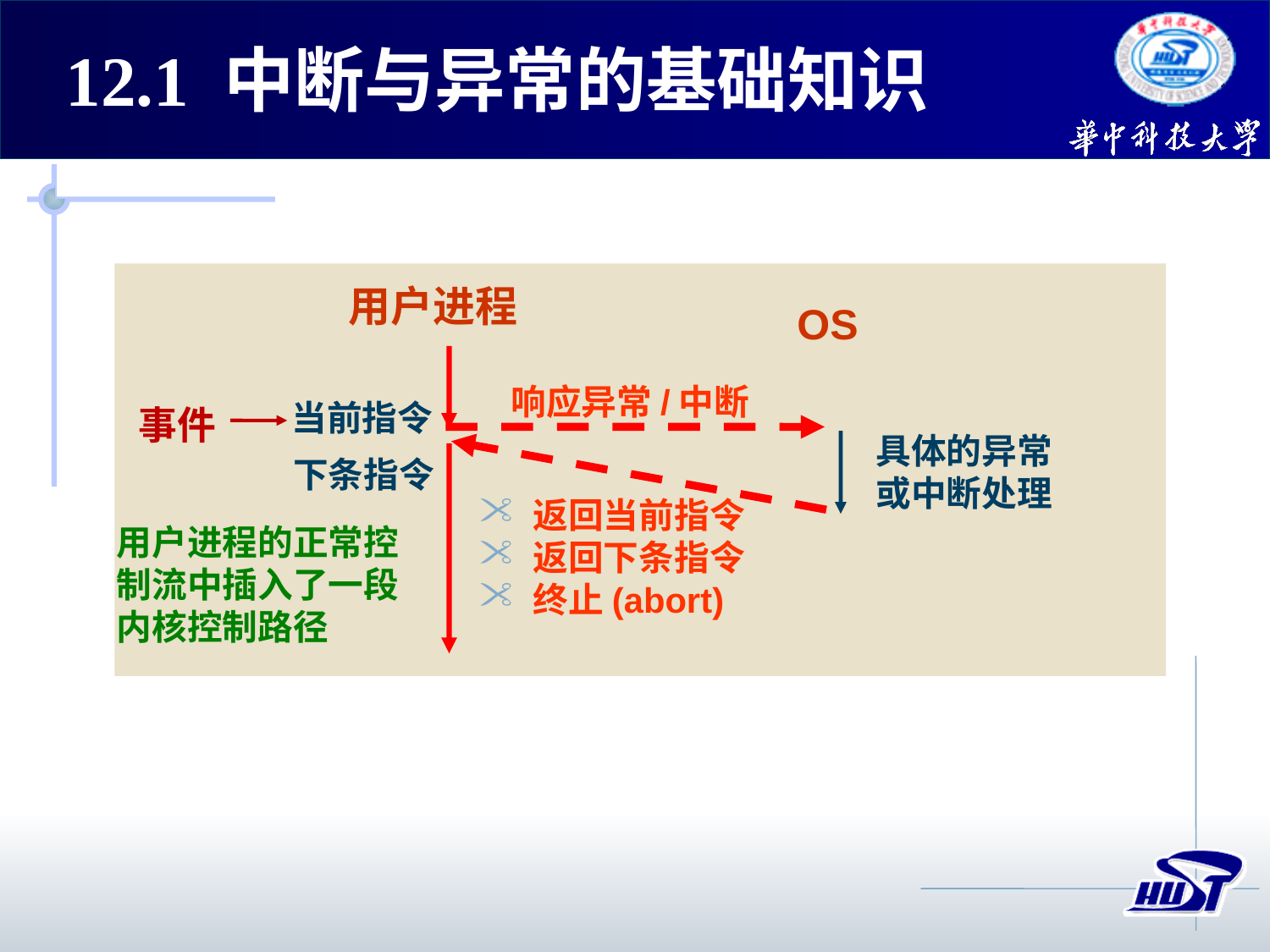

# 12.1 中断与异常的基础知识

用户进程
OS

响应异常/中断
当前指令
事件

具体的异常或中断处理

下条指令
 返回当前指令
 返回下条指令
 终止(abort)
用户进程的正常控制流中插入了一段内核控制路径